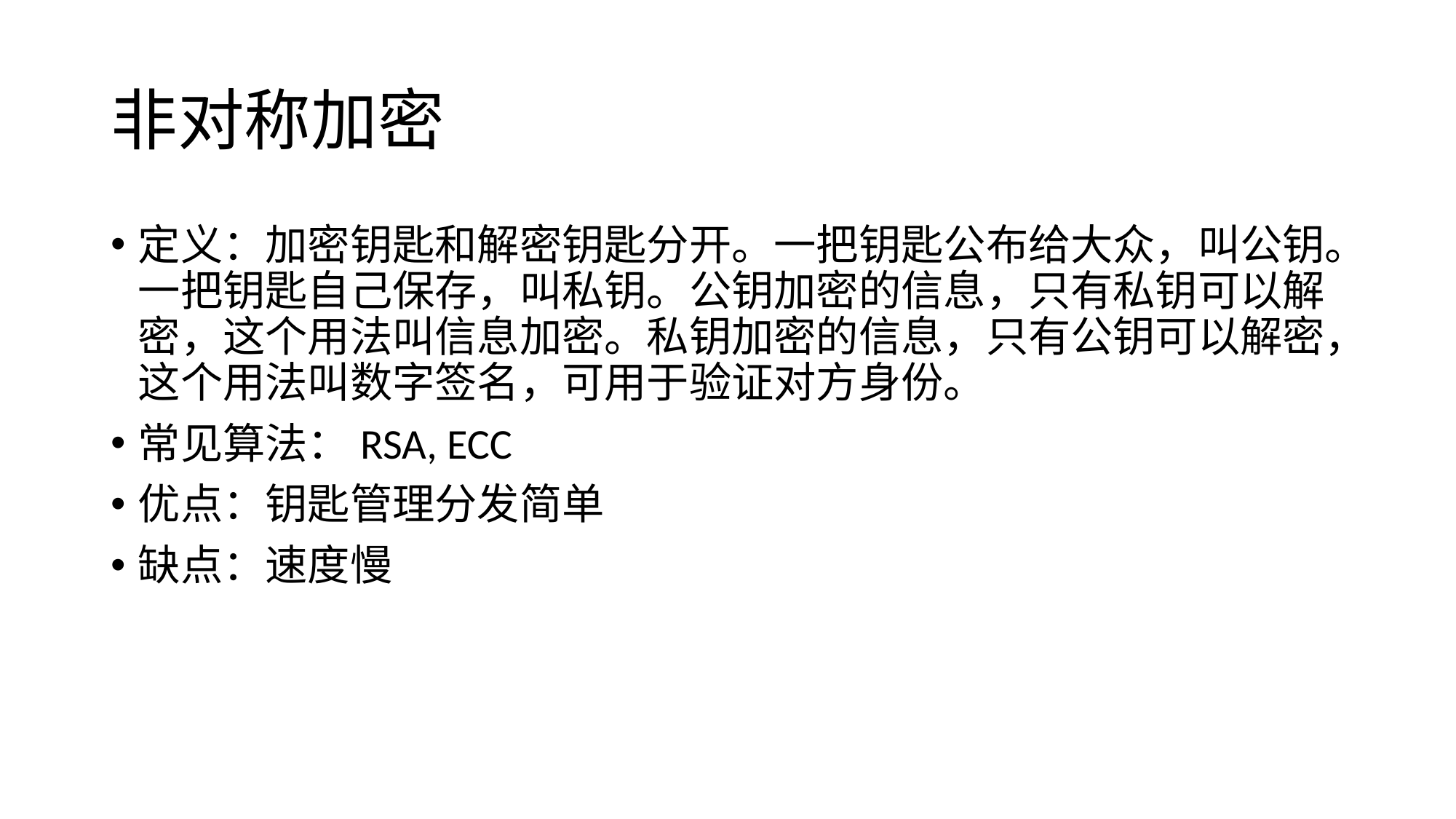

# 非对称加密
定义：加密钥匙和解密钥匙分开。一把钥匙公布给大众，叫公钥。一把钥匙自己保存，叫私钥。公钥加密的信息，只有私钥可以解密，这个用法叫信息加密。私钥加密的信息，只有公钥可以解密，这个用法叫数字签名，可用于验证对方身份。
常见算法：RSA, ECC
优点：钥匙管理分发简单
缺点：速度慢